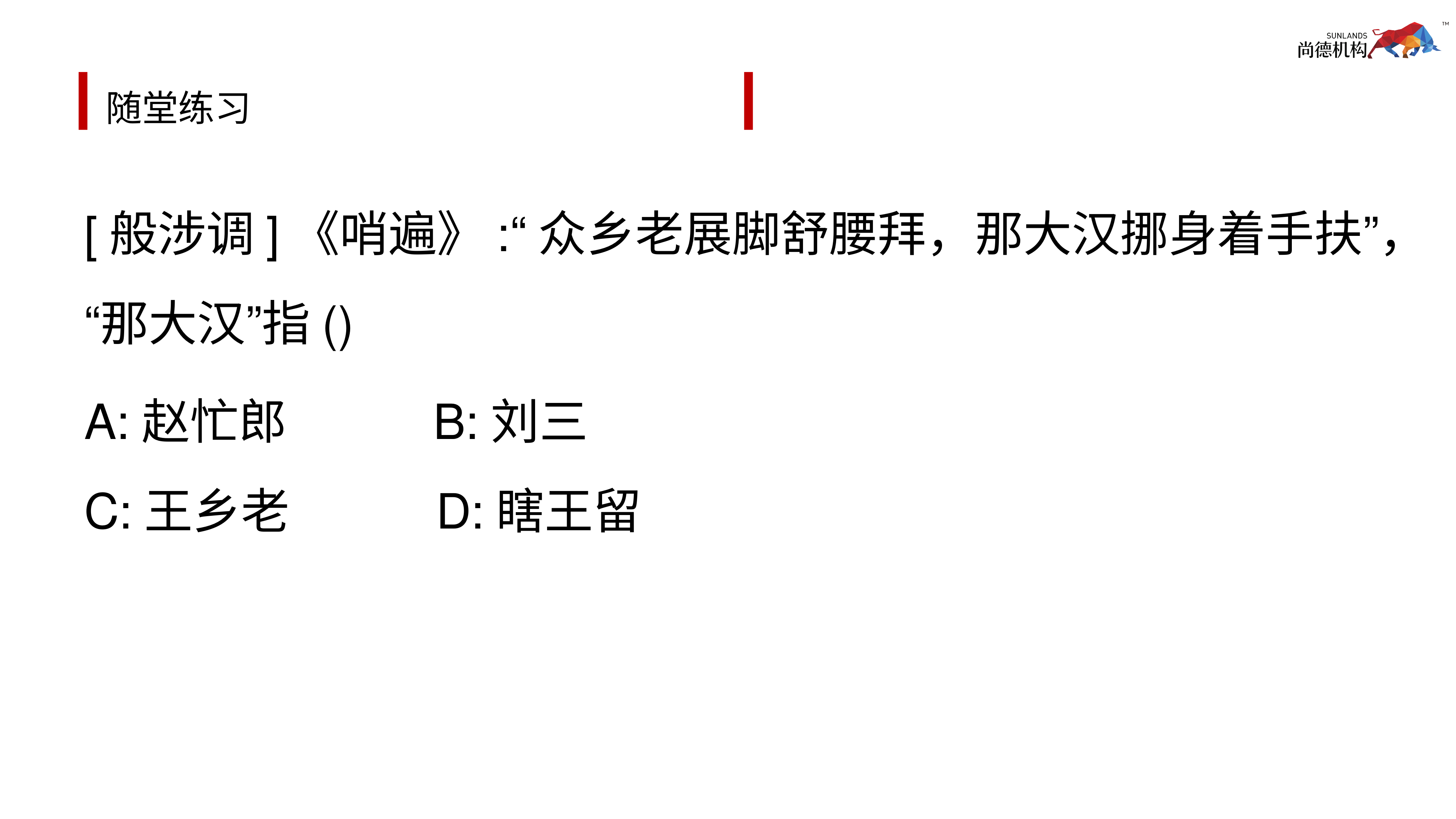

# 随堂练习
[般涉调]《哨遍》:“众乡老展脚舒腰拜，那大汉挪身着手扶”，“那大汉”指()
A:赵忙郎          B:刘三
C:王乡老          D:瞎王留